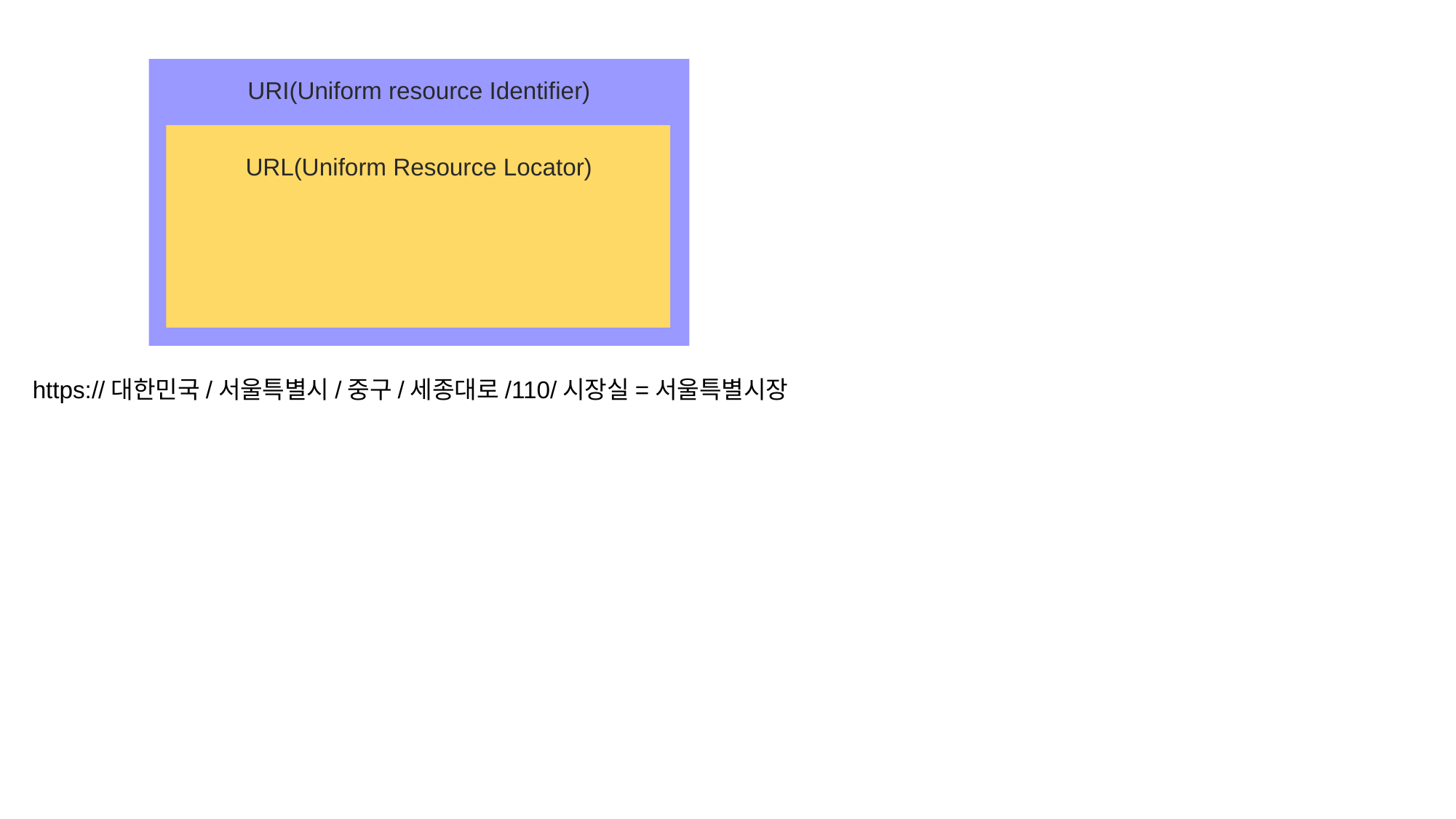

URI(Uniform resource Identifier)

URL(Uniform Resource Locator)
https://대한민국/서울특별시/중구/세종대로/110/시장실=서울특별시장